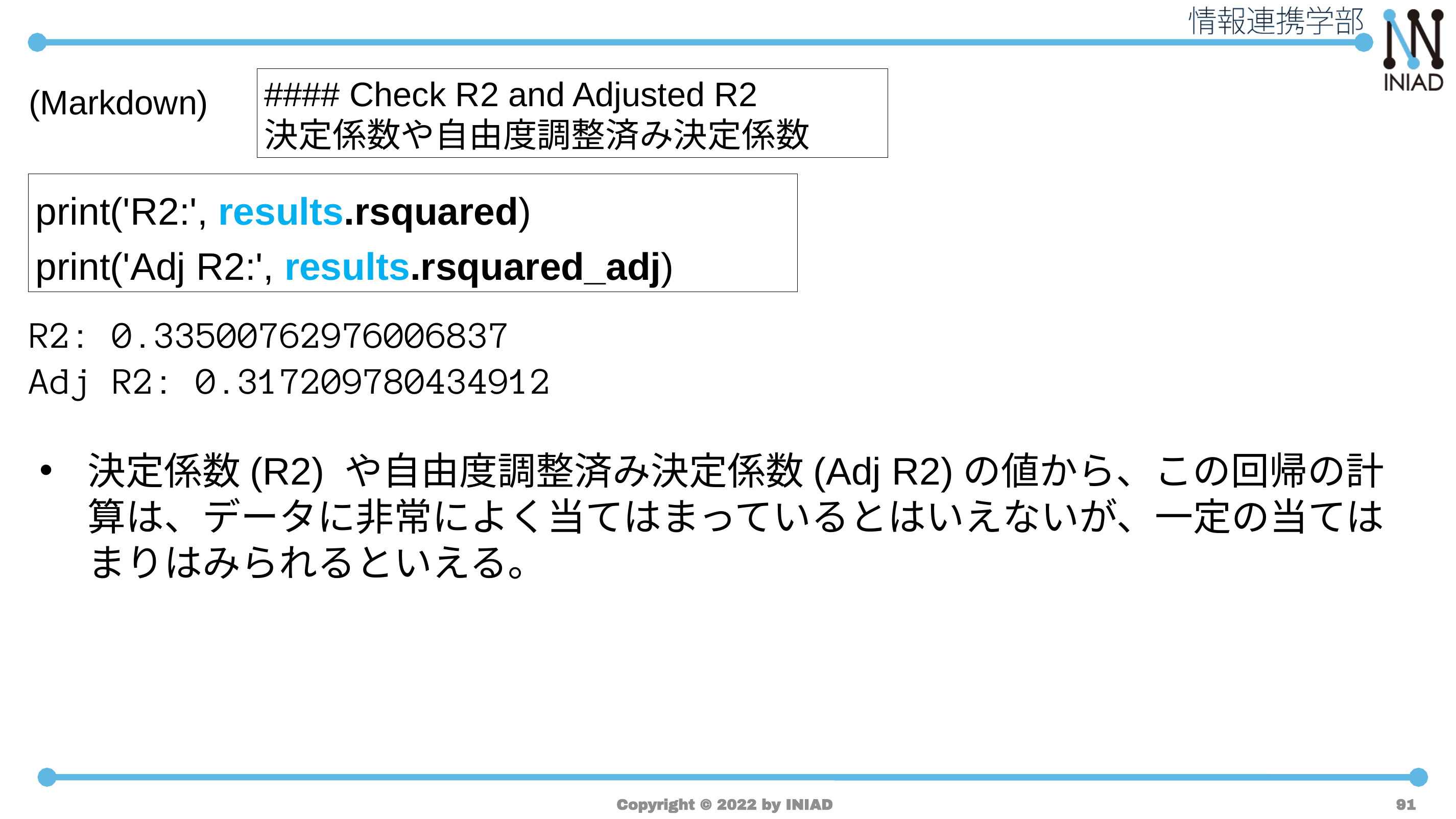

#### Check R2 and Adjusted R2
決定係数や自由度調整済み決定係数
(Markdown)
print('R2:', results.rsquared)
print('Adj R2:', results.rsquared_adj)
R2: 0.33500762976006837
Adj R2: 0.317209780434912
決定係数(R2) や自由度調整済み決定係数(Adj R2)の値から、この回帰の計算は、データに非常によく当てはまっているとはいえないが、一定の当てはまりはみられるといえる。
Copyright © 2022 by INIAD
91